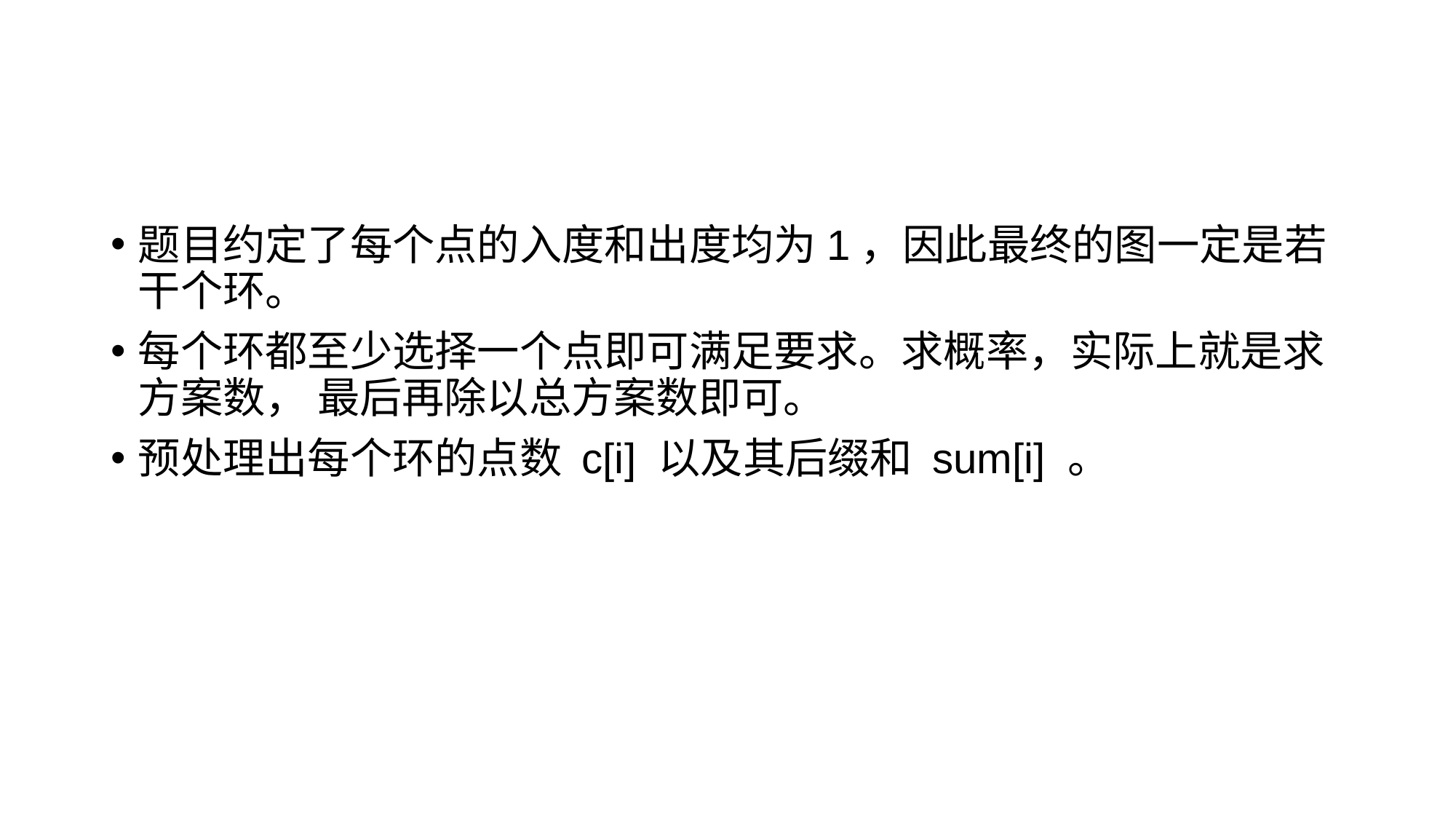

#
题目约定了每个点的入度和出度均为1，因此最终的图一定是若干个环。
每个环都至少选择一个点即可满足要求。求概率，实际上就是求方案数， 最后再除以总方案数即可。
预处理出每个环的点数 c[i] 以及其后缀和 sum[i] 。